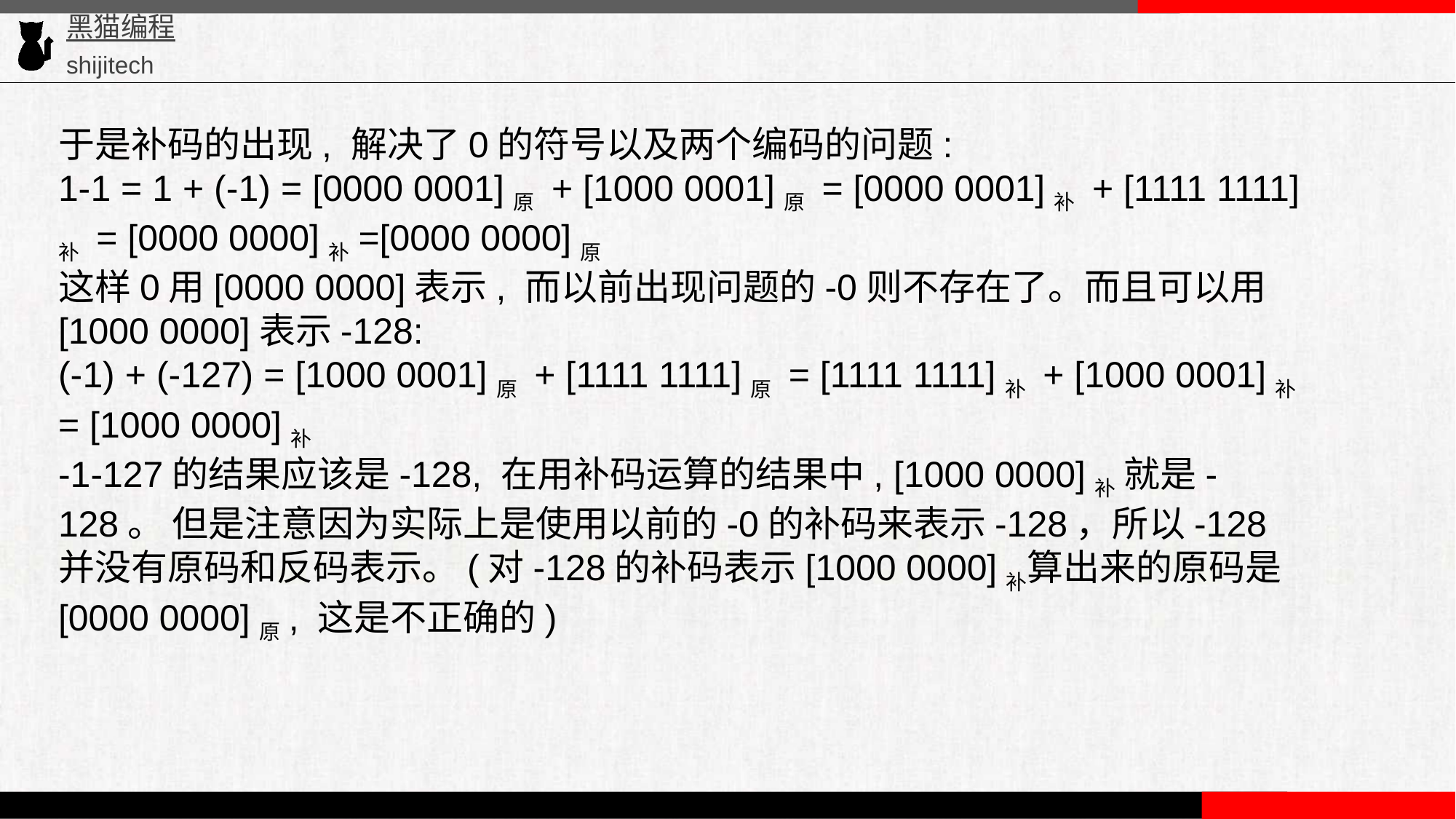

于是补码的出现, 解决了0的符号以及两个编码的问题:
1-1 = 1 + (-1) = [0000 0001]原 + [1000 0001]原 = [0000 0001]补 + [1111 1111]补 = [0000 0000]补=[0000 0000]原
这样0用[0000 0000]表示, 而以前出现问题的-0则不存在了。而且可以用[1000 0000]表示-128:
(-1) + (-127) = [1000 0001]原 + [1111 1111]原 = [1111 1111]补 + [1000 0001]补 = [1000 0000]补
-1-127的结果应该是-128, 在用补码运算的结果中, [1000 0000]补 就是-128。 但是注意因为实际上是使用以前的-0的补码来表示-128，所以-128并没有原码和反码表示。(对-128的补码表示[1000 0000]补算出来的原码是[0000 0000]原, 这是不正确的)